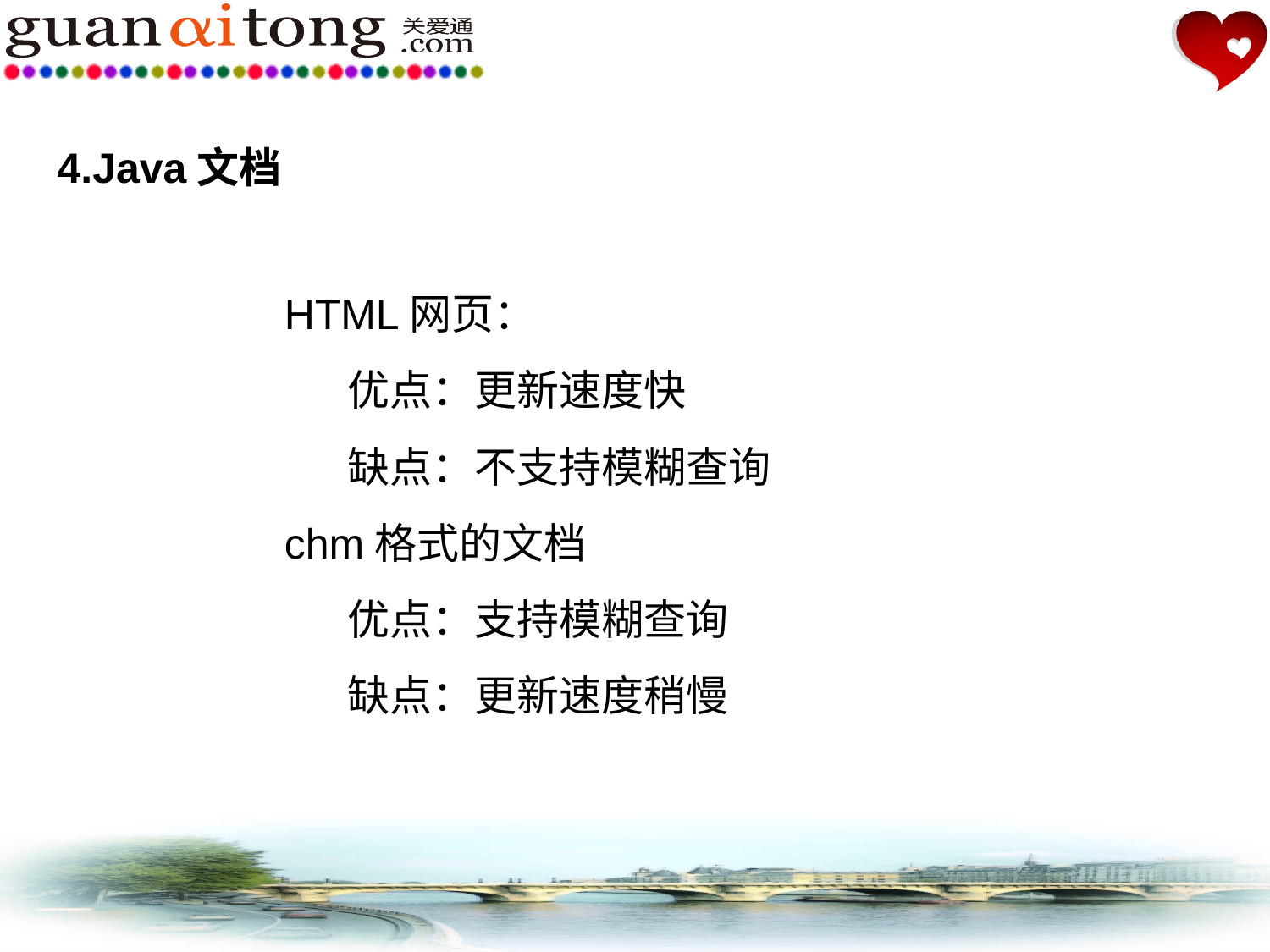

4.Java文档
HTML网页：
	优点：更新速度快
	缺点：不支持模糊查询
chm格式的文档
	优点：支持模糊查询
	缺点：更新速度稍慢